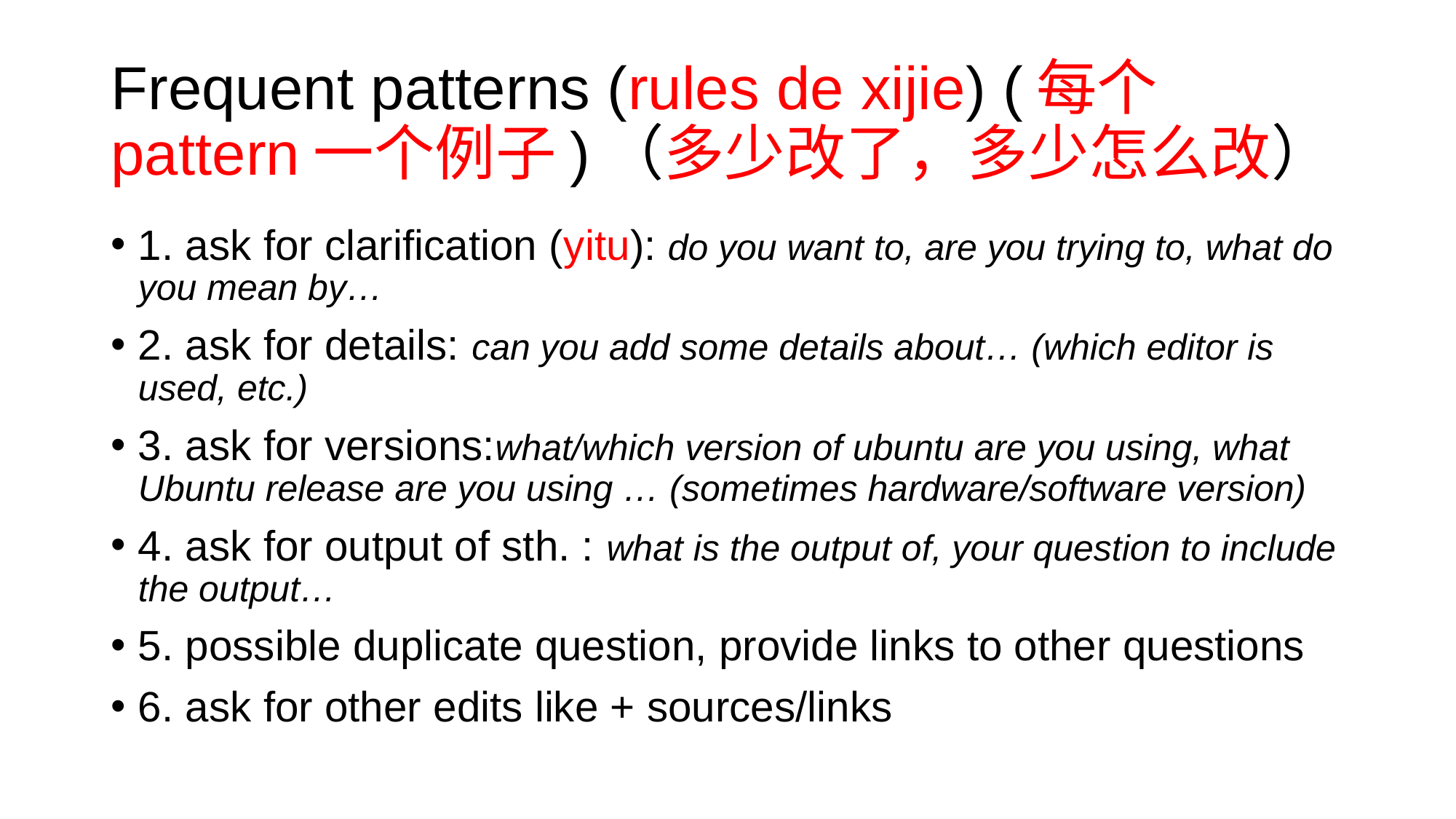

# Frequent patterns (rules de xijie) (每个pattern一个例子)（多少改了，多少怎么改）
1. ask for clarification (yitu): do you want to, are you trying to, what do you mean by…
2. ask for details: can you add some details about… (which editor is used, etc.)
3. ask for versions:what/which version of ubuntu are you using, what Ubuntu release are you using … (sometimes hardware/software version)
4. ask for output of sth. : what is the output of, your question to include the output…
5. possible duplicate question, provide links to other questions
6. ask for other edits like + sources/links